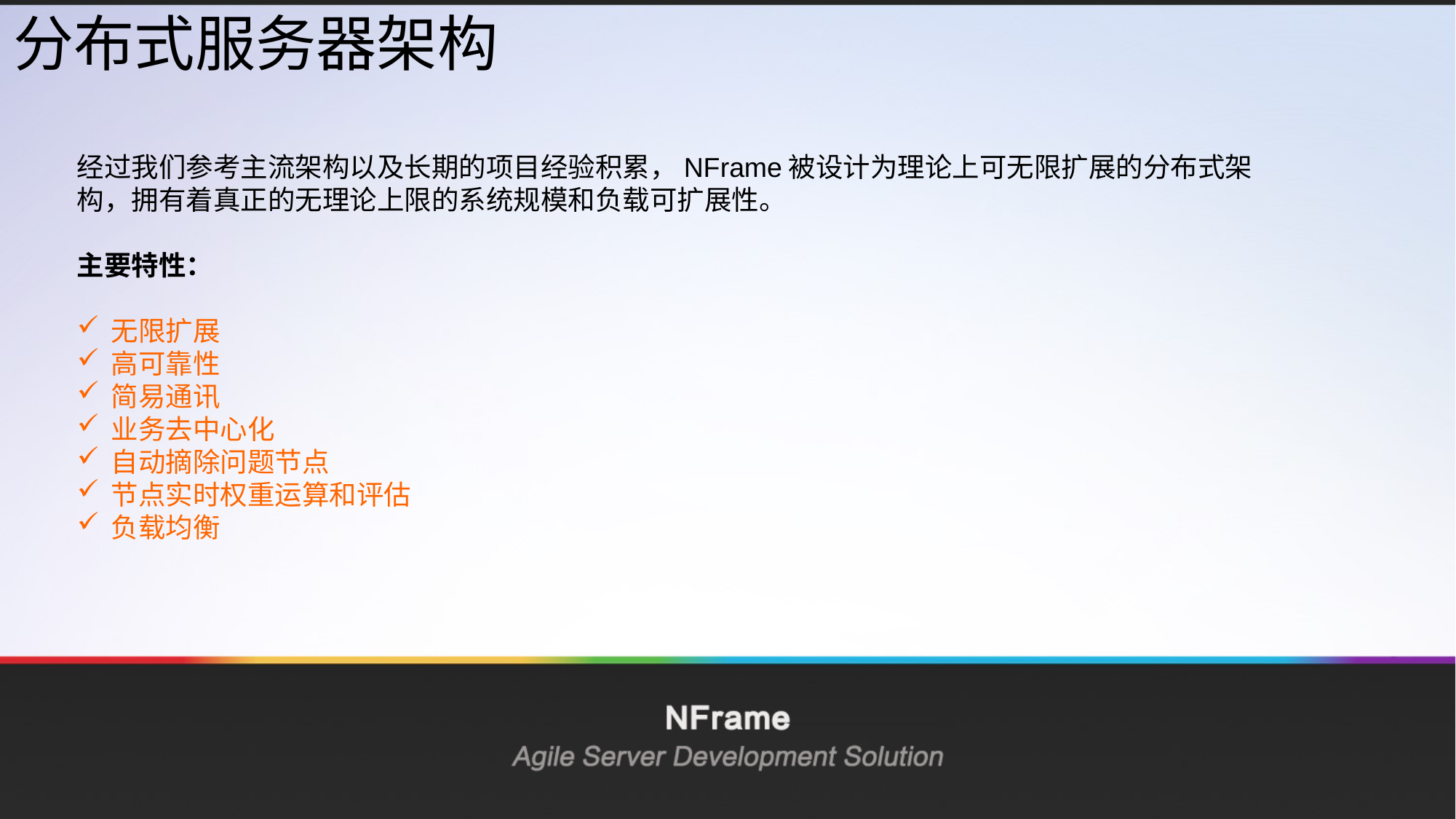

分布式服务器架构
经过我们参考主流架构以及长期的项目经验积累，NFrame被设计为理论上可无限扩展的分布式架构，拥有着真正的无理论上限的系统规模和负载可扩展性。

主要特性：

无限扩展
高可靠性
简易通讯
业务去中心化
自动摘除问题节点
节点实时权重运算和评估
负载均衡